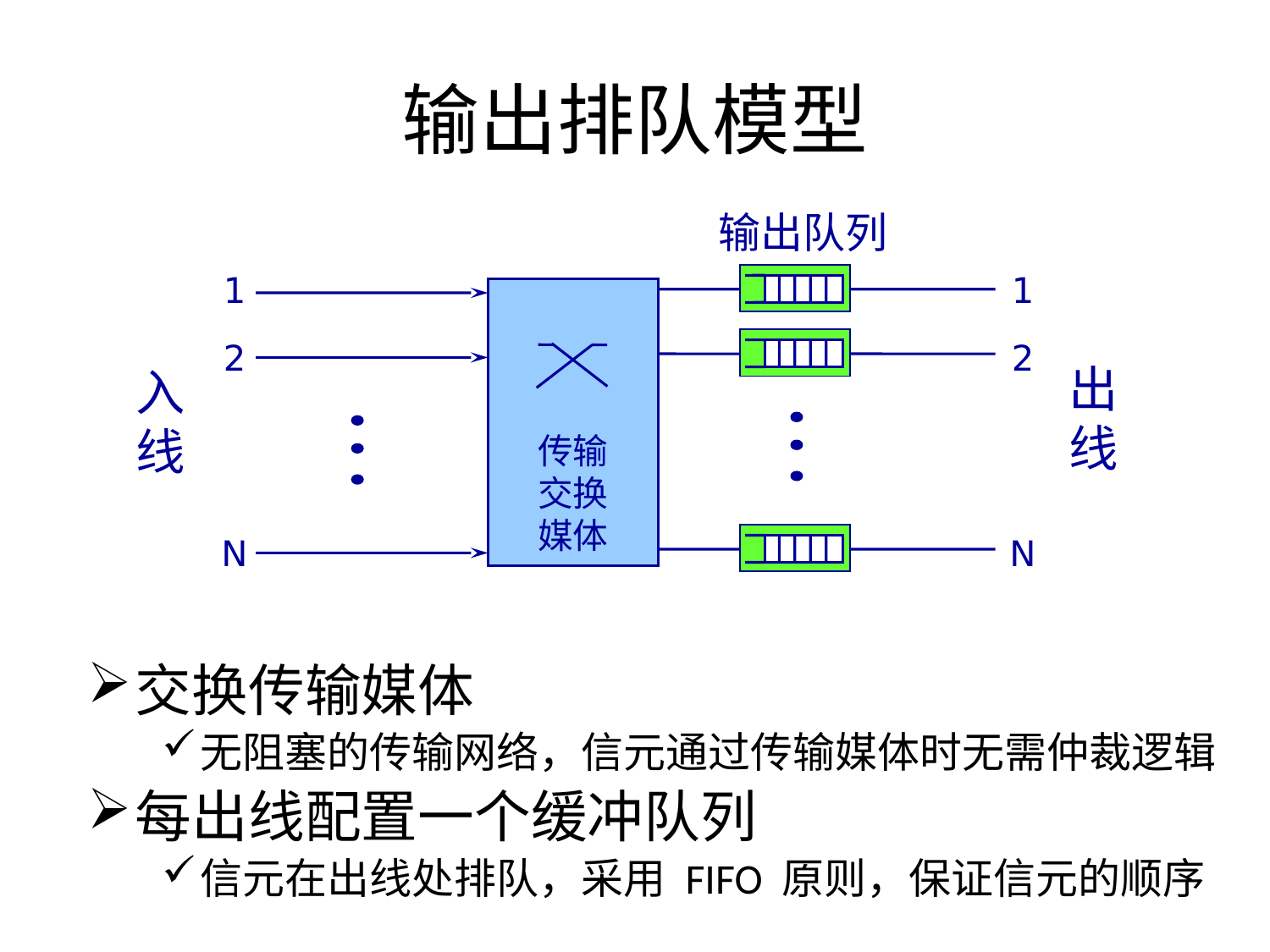

# 输出排队模型
输出队列

1
1

2
2

出线

入线

传输
交换
媒体

N
N

交换传输媒体
无阻塞的传输网络，信元通过传输媒体时无需仲裁逻辑
每出线配置一个缓冲队列
信元在出线处排队，采用 FIFO 原则，保证信元的顺序